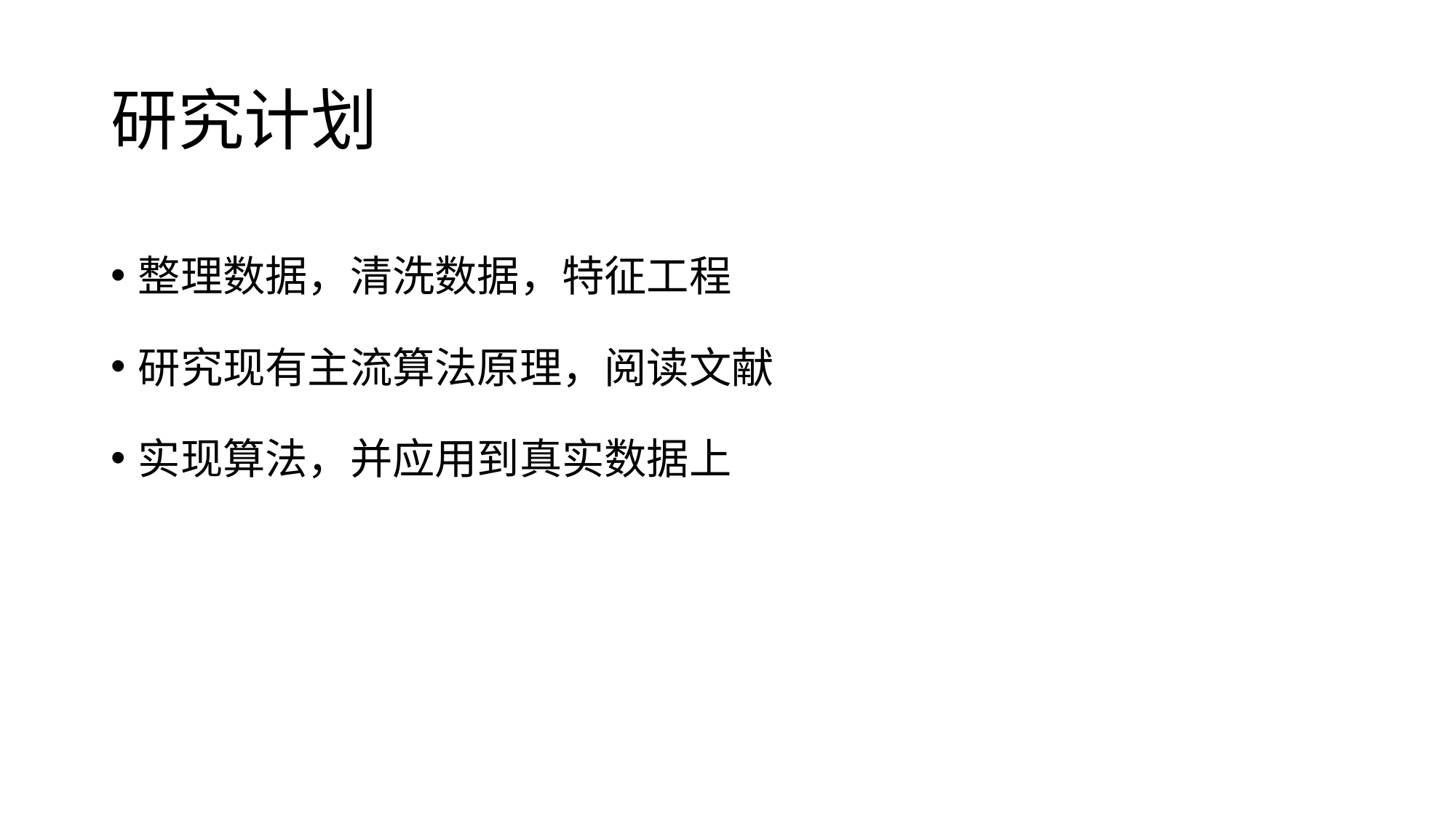

# 研究计划
整理数据，清洗数据，特征工程
研究现有主流算法原理，阅读文献
实现算法，并应用到真实数据上